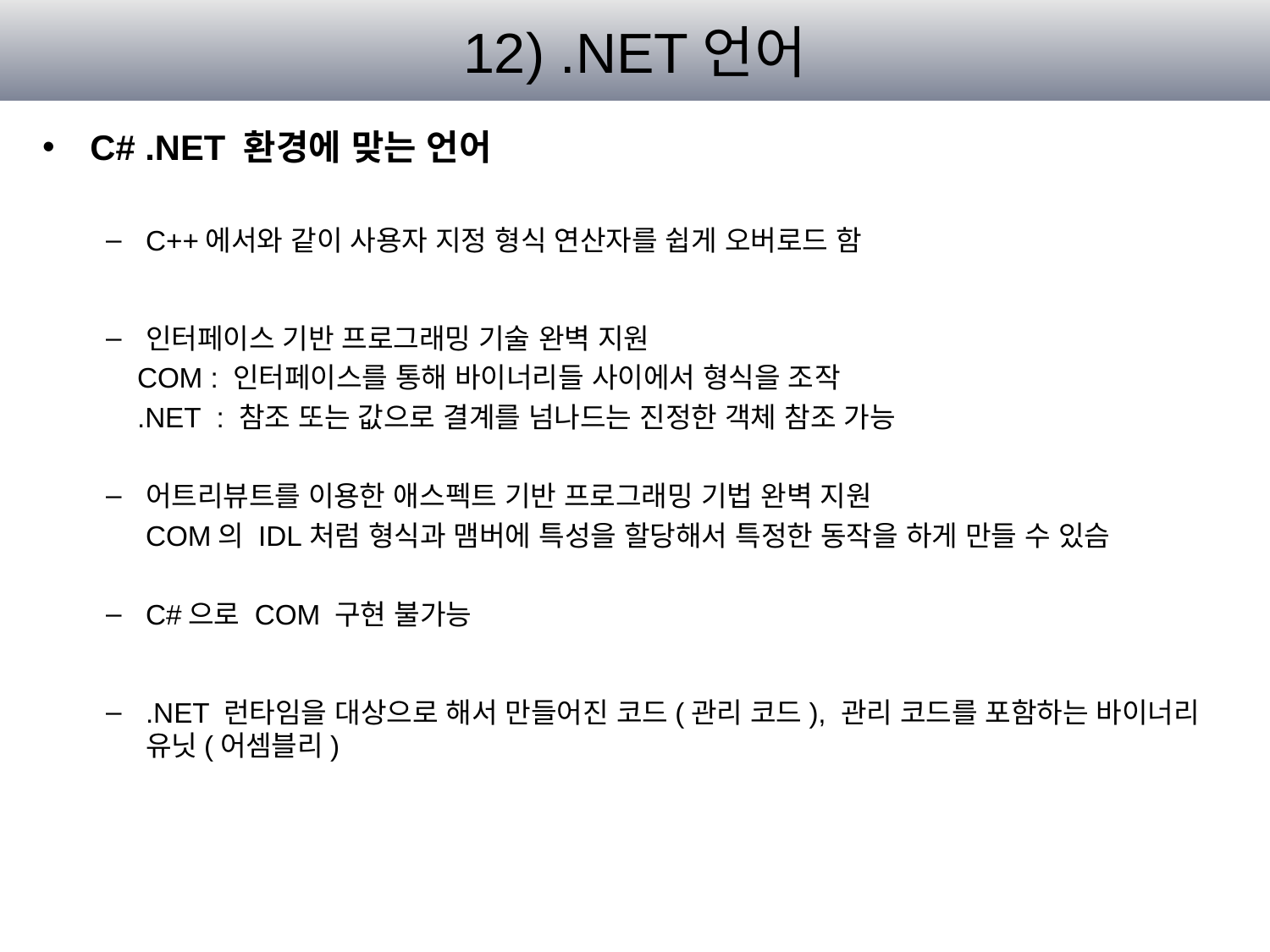

# 12) .NET언어
C# .NET 환경에 맞는 언어

C++에서와 같이 사용자 지정 형식 연산자를 쉽게 오버로드 함

인터페이스 기반 프로그래밍 기술 완벽 지원
    COM : 인터페이스를 통해 바이너리들 사이에서 형식을 조작
    .NET  : 참조 또는 값으로 결계를 넘나드는 진정한 객체 참조 가능

어트리뷰트를 이용한 애스펙트 기반 프로그래밍 기법 완벽 지원
	COM의 IDL처럼 형식과 맴버에 특성을 할당해서 특정한 동작을 하게 만들 수 있슴

C#으로 COM 구현 불가능

.NET 런타임을 대상으로 해서 만들어진 코드(관리 코드), 관리 코드를 포함하는 바이너리 유닛(어셈블리)